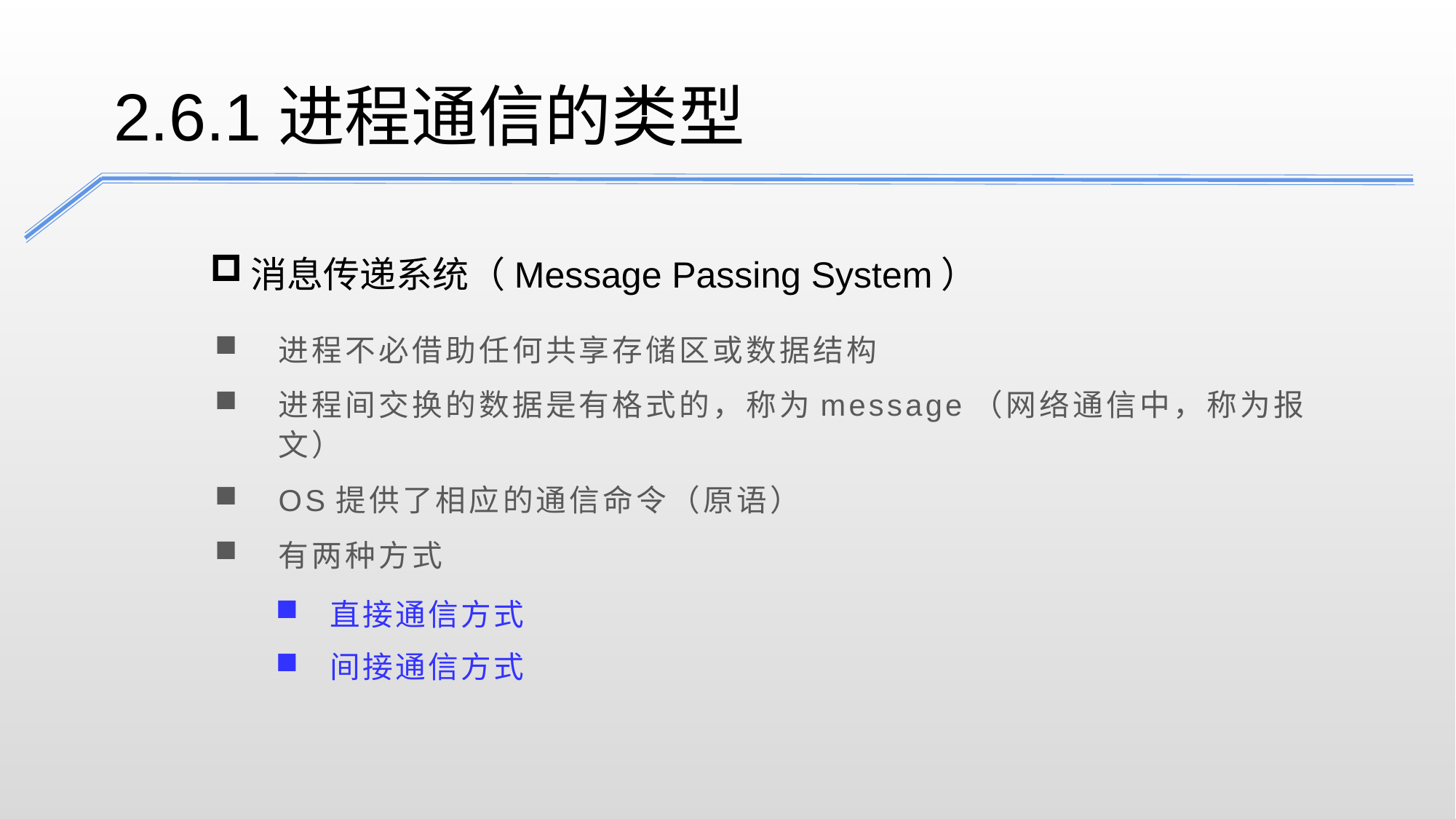

2.6.1进程通信的类型

消息传递系统（Message Passing System）
进程不必借助任何共享存储区或数据结构
进程间交换的数据是有格式的，称为message（网络通信中，称为报文）
OS提供了相应的通信命令（原语）
有两种方式
直接通信方式
间接通信方式